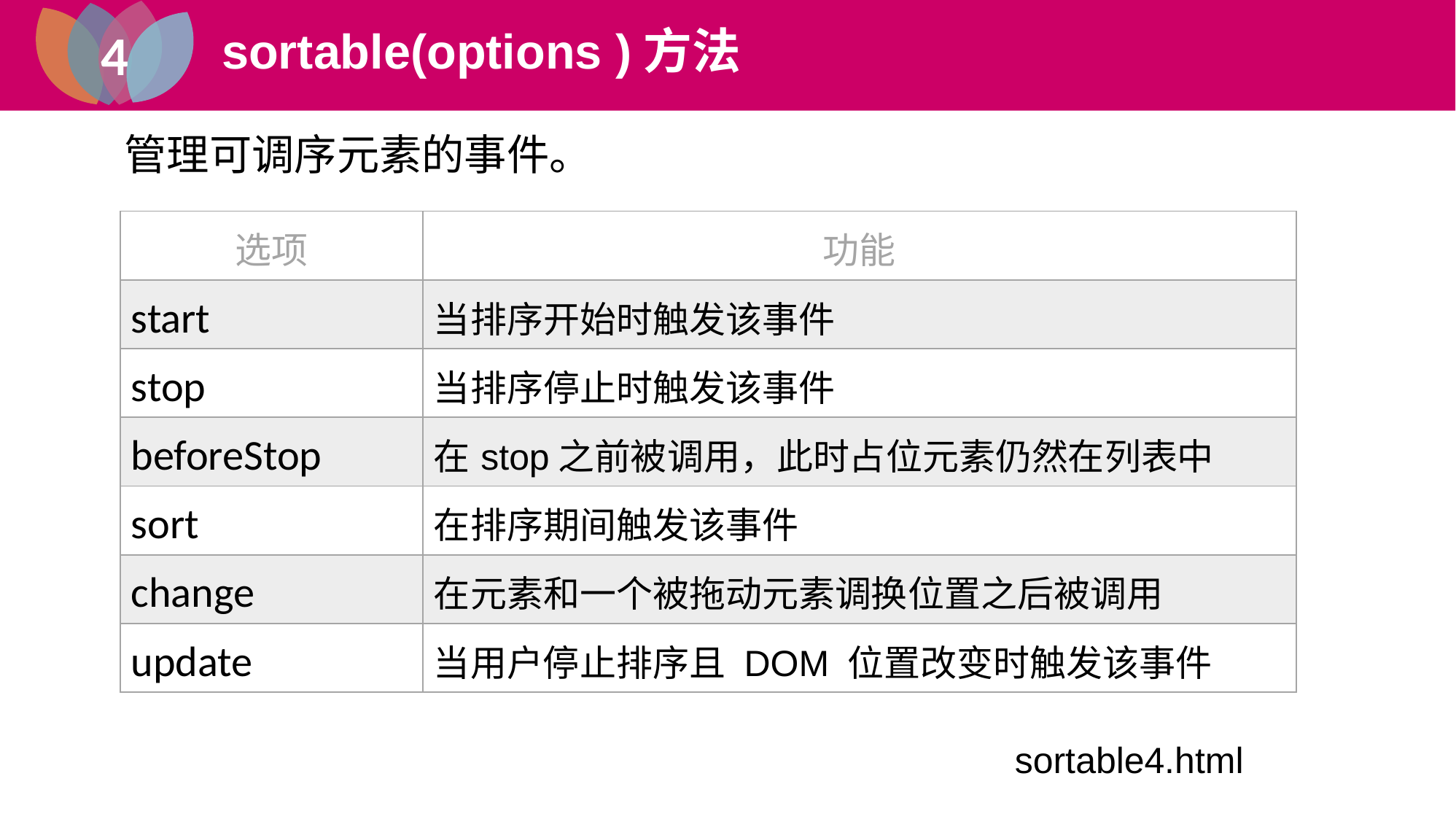

4
sortable(options )方法
1
jQuery UI
管理可调序元素的事件。
| 选项 | 功能 |
| --- | --- |
| start | 当排序开始时触发该事件 |
| stop | 当排序停止时触发该事件 |
| beforeStop | 在stop之前被调用，此时占位元素仍然在列表中 |
| sort | 在排序期间触发该事件 |
| change | 在元素和一个被拖动元素调换位置之后被调用 |
| update | 当用户停止排序且 DOM 位置改变时触发该事件 |
sortable4.html